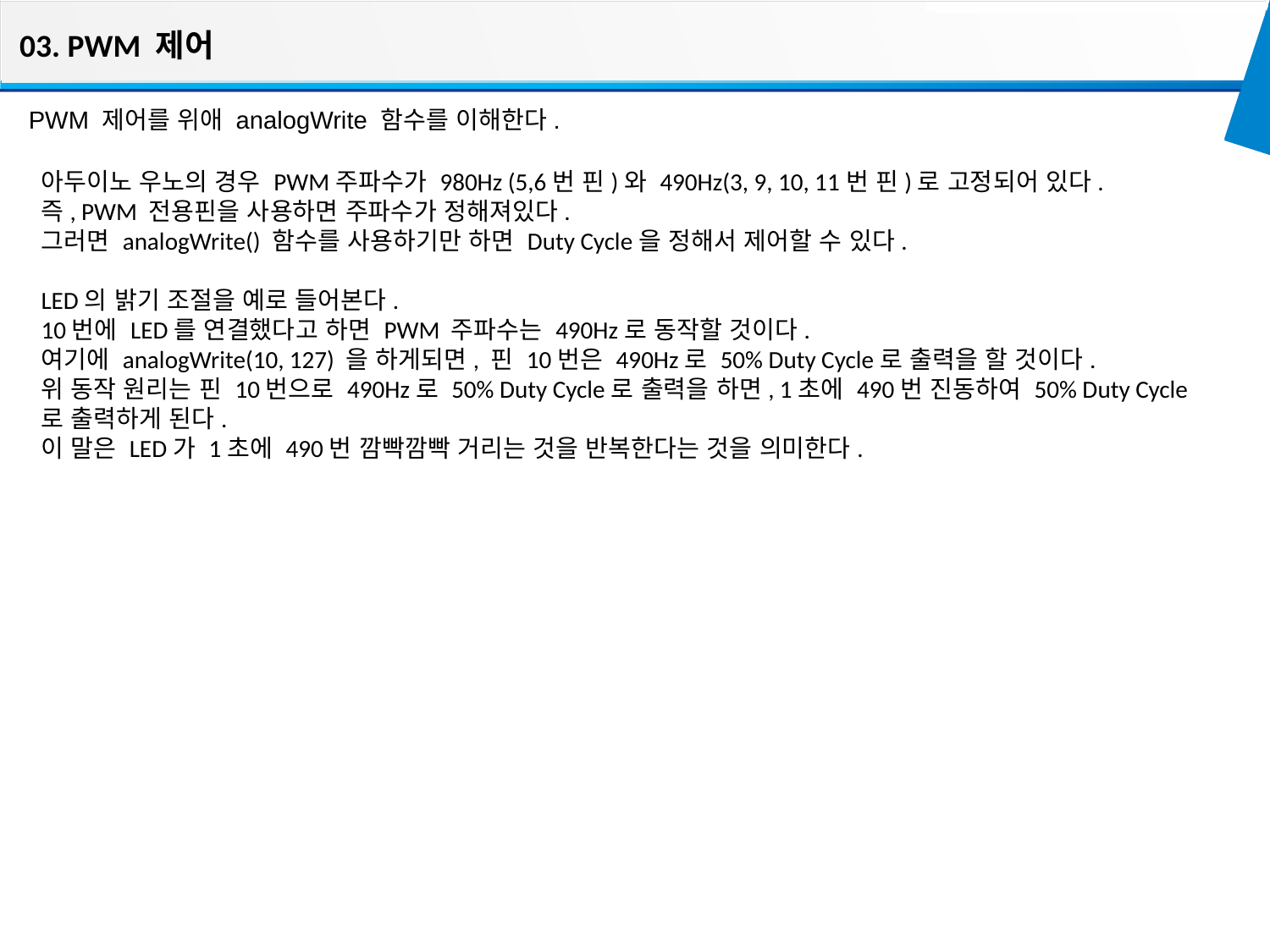

03. PWM 제어

PWM 제어를 위애 analogWrite 함수를 이해한다.
아두이노 우노의 경우 PWM주파수가 980Hz (5,6번 핀)와 490Hz(3, 9, 10, 11번 핀)로 고정되어 있다.
즉, PWM 전용핀을 사용하면 주파수가 정해져있다.
그러면 analogWrite() 함수를 사용하기만 하면 Duty Cycle을 정해서 제어할 수 있다.
LED의 밝기 조절을 예로 들어본다.
10번에 LED를 연결했다고 하면 PWM 주파수는 490Hz로 동작할 것이다.
여기에 analogWrite(10, 127) 을 하게되면, 핀 10번은 490Hz로 50% Duty Cycle로 출력을 할 것이다.
위 동작 원리는 핀 10번으로 490Hz로 50% Duty Cycle로 출력을 하면, 1초에 490번 진동하여 50% Duty Cycle로 출력하게 된다.
이 말은 LED가 1초에 490번 깜빡깜빡 거리는 것을 반복한다는 것을 의미한다.